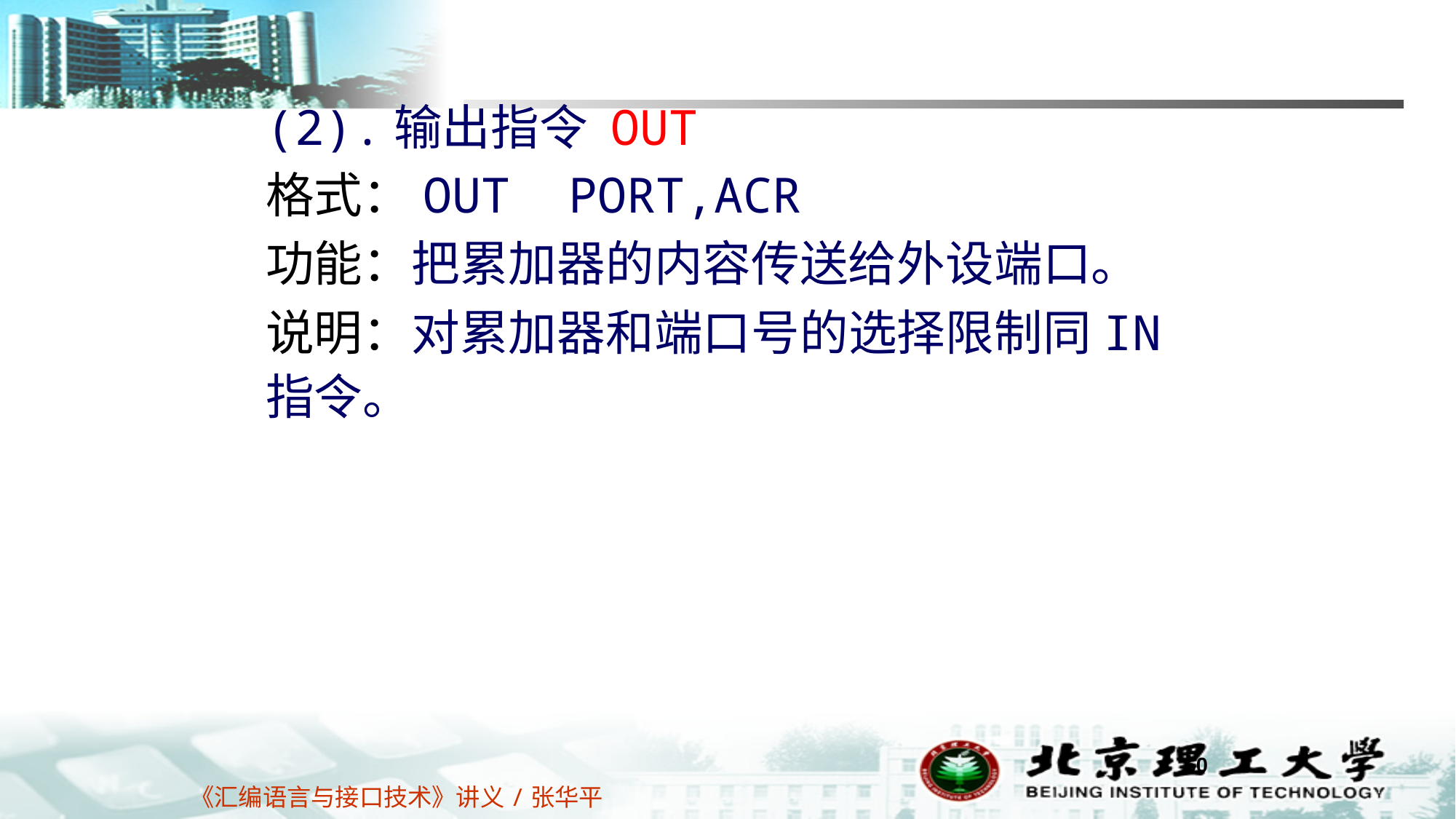

(2).输出指令 OUT
格式：OUT  PORT,ACR
功能：把累加器的内容传送给外设端口。
说明：对累加器和端口号的选择限制同IN指令。
60